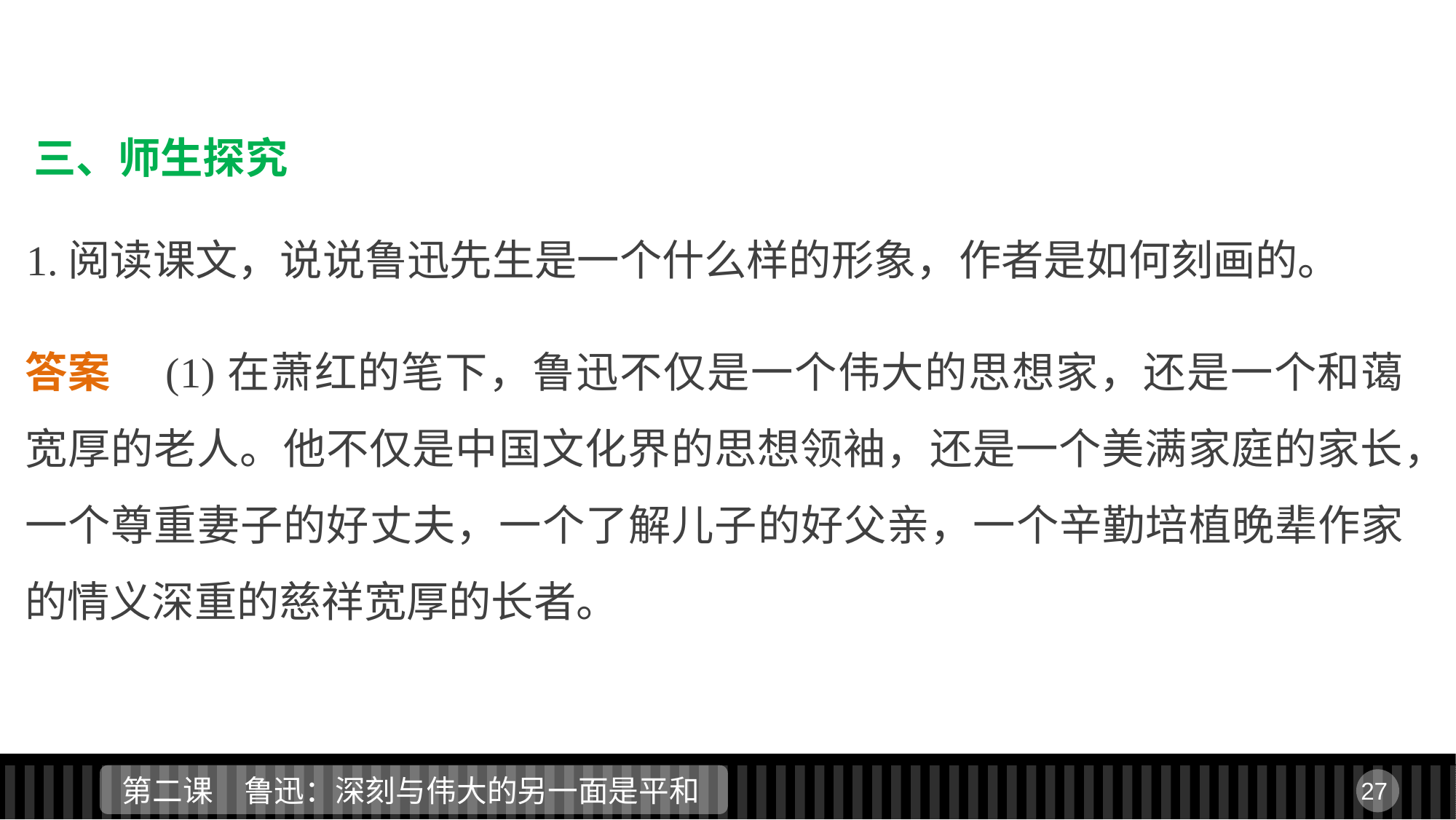

三、师生探究
1.阅读课文，说说鲁迅先生是一个什么样的形象，作者是如何刻画的。
答案　(1)在萧红的笔下，鲁迅不仅是一个伟大的思想家，还是一个和蔼宽厚的老人。他不仅是中国文化界的思想领袖，还是一个美满家庭的家长，一个尊重妻子的好丈夫，一个了解儿子的好父亲，一个辛勤培植晚辈作家的情义深重的慈祥宽厚的长者。